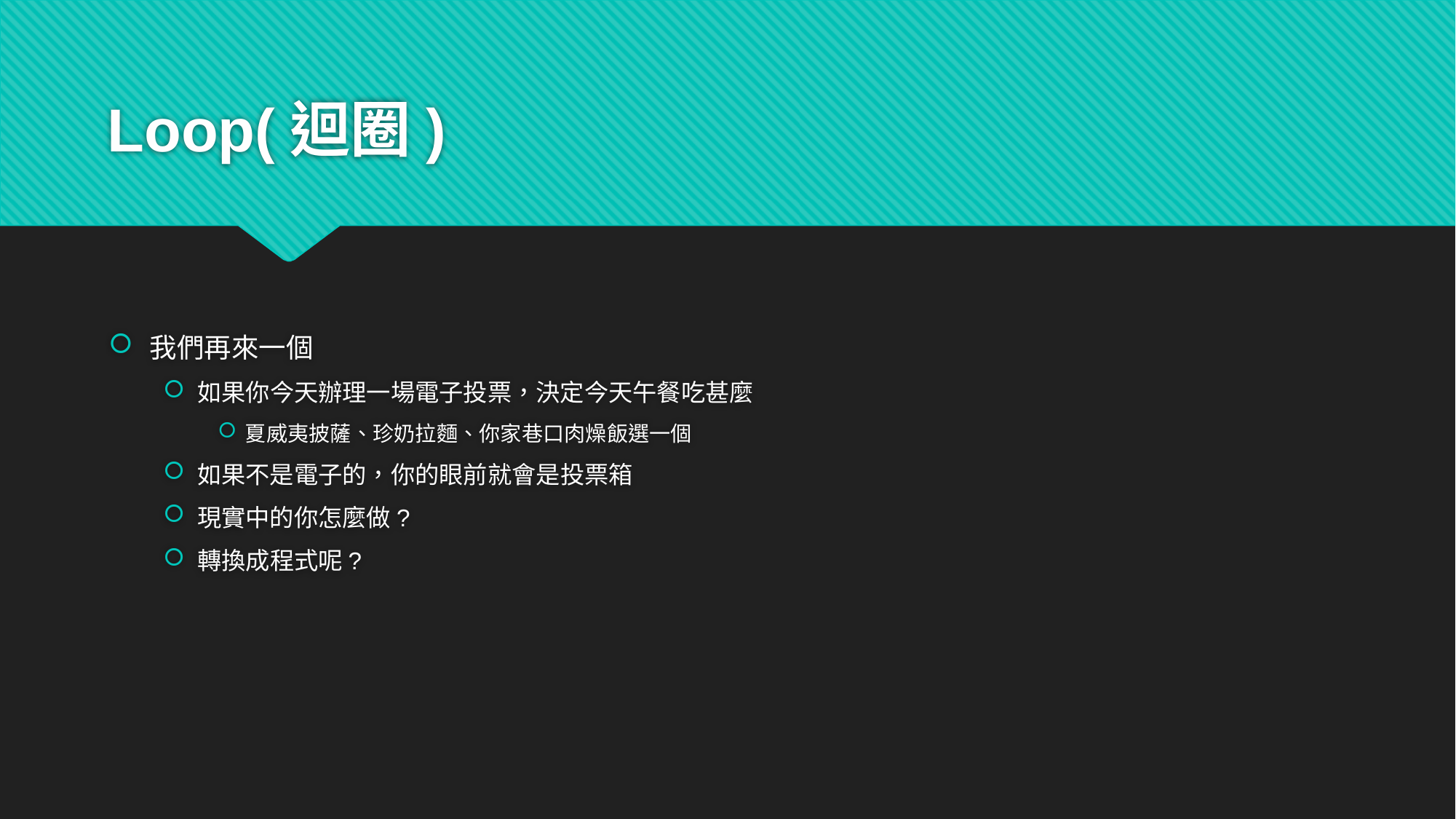

# Loop(迴圈)
我們再來一個
如果你今天辦理一場電子投票，決定今天午餐吃甚麼
夏威夷披薩、珍奶拉麵、你家巷口肉燥飯選一個
如果不是電子的，你的眼前就會是投票箱
現實中的你怎麼做?
轉換成程式呢?